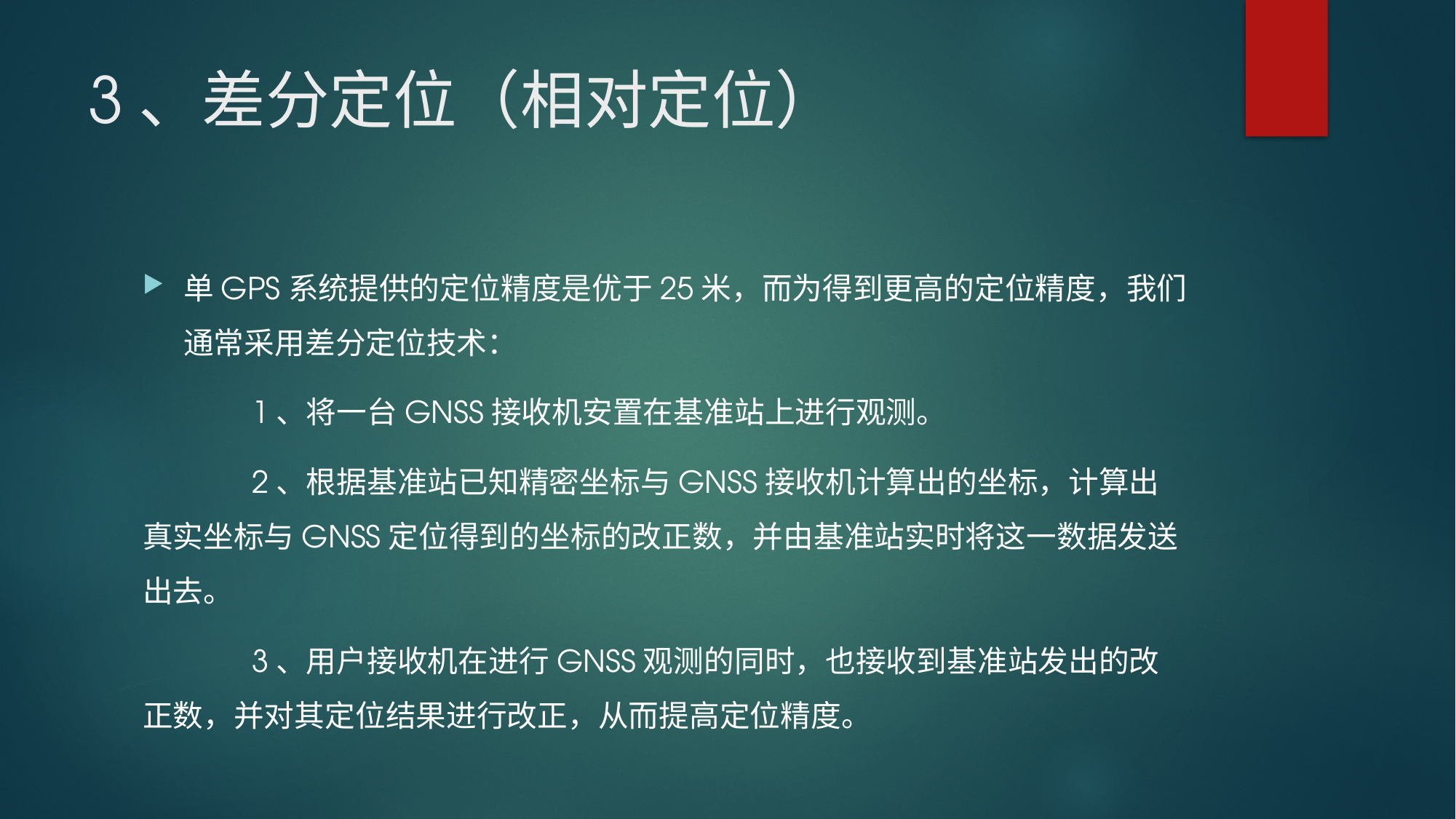

# 3、差分定位（相对定位）
单GPS系统提供的定位精度是优于25米，而为得到更高的定位精度，我们通常采用差分定位技术：
	1、将一台GNSS接收机安置在基准站上进行观测。
	2、根据基准站已知精密坐标与GNSS接收机计算出的坐标，计算出真实坐标与GNSS定位得到的坐标的改正数，并由基准站实时将这一数据发送出去。
	3、用户接收机在进行GNSS观测的同时，也接收到基准站发出的改正数，并对其定位结果进行改正，从而提高定位精度。